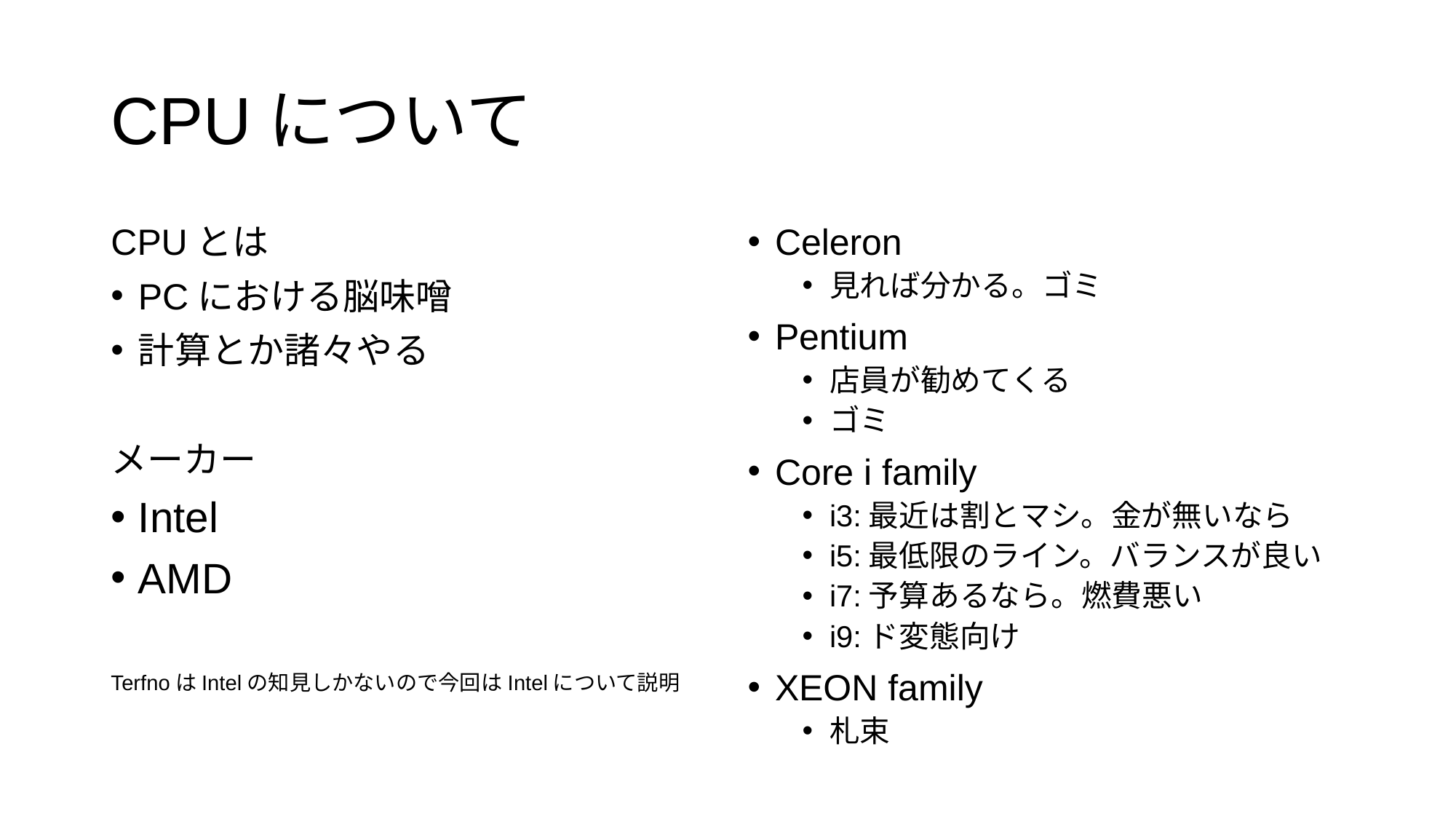

# CPUについて
CPUとは
PCにおける脳味噌
計算とか諸々やる

メーカー
Intel
AMD

TerfnoはIntelの知見しかないので今回はIntelについて説明
Celeron
見れば分かる。ゴミ
Pentium
店員が勧めてくる
ゴミ
Core i family
i3:最近は割とマシ。金が無いなら
i5:最低限のライン。バランスが良い
i7:予算あるなら。燃費悪い
i9:ド変態向け
XEON family
札束